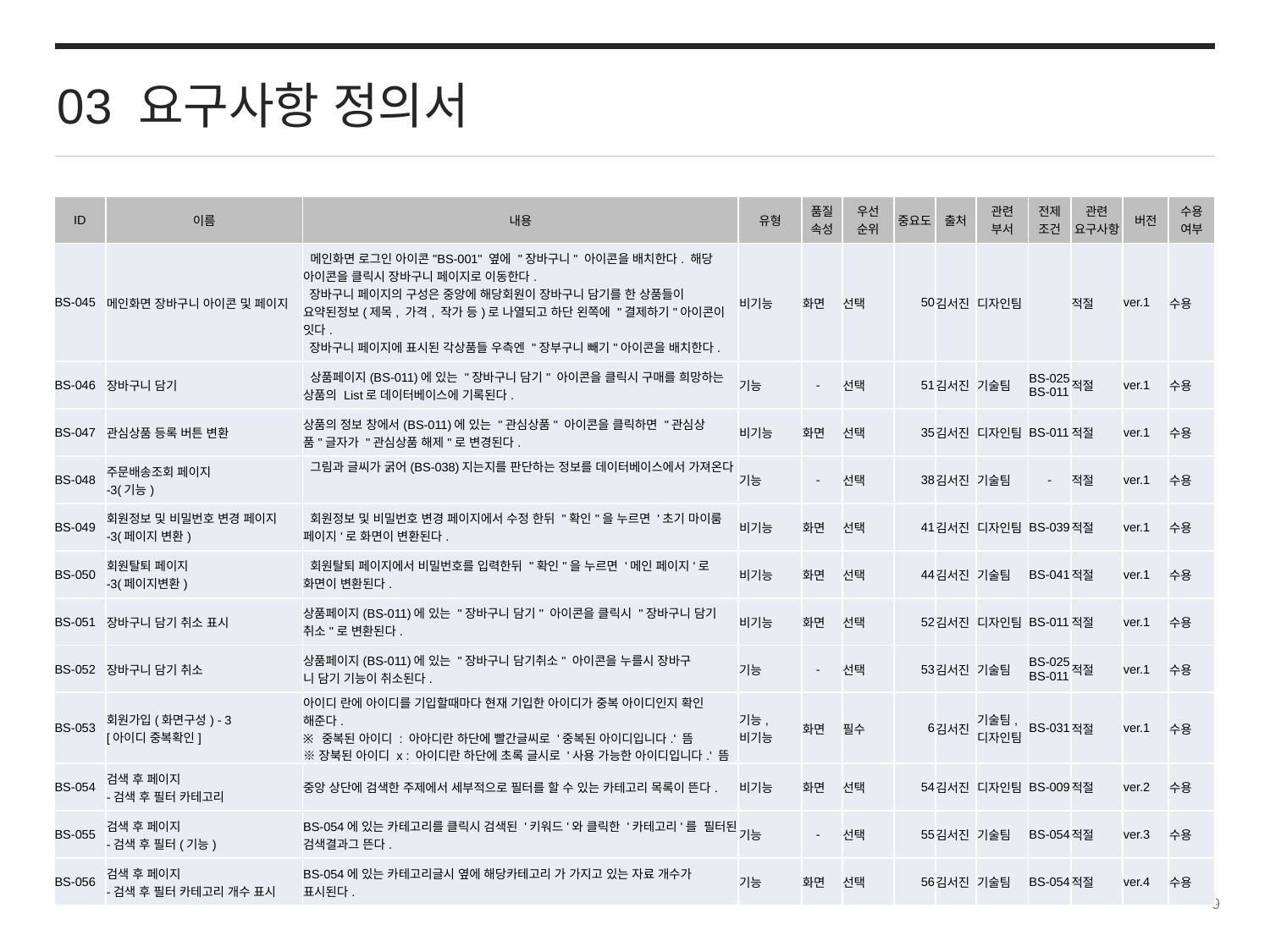

03 요구사항 정의서
| ID | 이름 | 내용 | 유형 | 품질 속성 | 우선 순위 | 중요도 | 출처 | 관련 부서 | 전제 조건 | 관련 요구사항 | 버전 | 수용 여부 |
| --- | --- | --- | --- | --- | --- | --- | --- | --- | --- | --- | --- | --- |
| BS-045 | 메인화면 장바구니 아이콘 및 페이지 | 메인화면 로그인 아이콘"BS-001" 옆에 "장바구니" 아이콘을 배치한다. 해당 아이콘을 클릭시 장바구니 페이지로 이동한다. 장바구니 페이지의 구성은 중앙에 해당회원이 장바구니 담기를 한 상품들이 요약된정보(제목, 가격, 작가 등)로 나열되고 하단 왼쪽에 "결제하기"아이콘이 잇다. 장바구니 페이지에 표시된 각상품들 우측엔 "장부구니 빼기"아이콘을 배치한다. | 비기능 | 화면 | 선택 | 50 | 김서진 | 디자인팀 |  | 적절 | ver.1 | 수용 |
| BS-046 | 장바구니 담기 | 상품페이지(BS-011)에 있는 "장바구니 담기" 아이콘을 클릭시 구매를 희망하는 상품의 List로 데이터베이스에 기록된다. | 기능 | - | 선택 | 51 | 김서진 | 기술팀 | BS-025 BS-011 | 적절 | ver.1 | 수용 |
| BS-047 | 관심상품 등록 버튼 변환 | 상품의 정보 창에서(BS-011)에 있는 "관심상품" 아이콘을 클릭하면 "관심상품"글자가 "관심상품 해제"로 변경된다. | 비기능 | 화면 | 선택 | 35 | 김서진 | 디자인팀 | BS-011 | 적절 | ver.1 | 수용 |
| BS-048 | 주문배송조회 페이지 -3(기능) | 그림과 글씨가 굵어(BS-038)지는지를 판단하는 정보를 데이터베이스에서 가져온다. | 기능 | - | 선택 | 38 | 김서진 | 기술팀 | - | 적절 | ver.1 | 수용 |
| BS-049 | 회원정보 및 비밀번호 변경 페이지 -3(페이지 변환) | 회원정보 및 비밀번호 변경 페이지에서 수정 한뒤 "확인"을 누르면 '초기 마이룸 페이지'로 화면이 변환된다. | 비기능 | 화면 | 선택 | 41 | 김서진 | 디자인팀 | BS-039 | 적절 | ver.1 | 수용 |
| BS-050 | 회원탈퇴 페이지 -3(페이지변환) | 회원탈퇴 페이지에서 비밀번호를 입력한뒤 "확인"을 누르면 '메인 페이지'로 화면이 변환된다. | 비기능 | 화면 | 선택 | 44 | 김서진 | 기술팀 | BS-041 | 적절 | ver.1 | 수용 |
| BS-051 | 장바구니 담기 취소 표시 | 상품페이지(BS-011)에 있는 "장바구니 담기" 아이콘을 클릭시 "장바구니 담기 취소"로 변환된다. | 비기능 | 화면 | 선택 | 52 | 김서진 | 디자인팀 | BS-011 | 적절 | ver.1 | 수용 |
| BS-052 | 장바구니 담기 취소 | 상품페이지(BS-011)에 있는 "장바구니 담기취소" 아이콘을 누를시 장바구 니 담기 기능이 취소된다. | 기능 | - | 선택 | 53 | 김서진 | 기술팀 | BS-025 BS-011 | 적절 | ver.1 | 수용 |
| BS-053 | 회원가입(화면구성) - 3 [아이디 중복확인] | 아이디 란에 아이디를 기입할때마다 현재 기입한 아이디가 중복 아이디인지 확인 해준다. ※ 중복된 아이디 : 아아디란 하단에 빨간글씨로 '중복된 아이디입니다.' 뜸 ※ 장북된 아이디 x : 아이디란 하단에 초록 글시로 '사용 가능한 아이디입니다.' 뜸 | 기능,비기능 | 화면 | 필수 | 6 | 김서진 | 기술팀, 디자인팀 | BS-031 | 적절 | ver.1 | 수용 |
| BS-054 | 검색 후 페이지 -검색 후 필터 카테고리 | 중앙 상단에 검색한 주제에서 세부적으로 필터를 할 수 있는 카테고리 목록이 뜬다. | 비기능 | 화면 | 선택 | 54 | 김서진 | 디자인팀 | BS-009 | 적절 | ver.2 | 수용 |
| BS-055 | 검색 후 페이지 -검색 후 필터(기능) | BS-054에 있는 카테고리를 클릭시 검색된 '키워드'와 클릭한 '카테고리'를 필터된 검색결과그 뜬다. | 기능 | - | 선택 | 55 | 김서진 | 기술팀 | BS-054 | 적절 | ver.3 | 수용 |
| BS-056 | 검색 후 페이지 -검색 후 필터 카테고리 개수 표시 | BS-054에 있는 카테고리글시 옆에 해당카테고리 가 가지고 있는 자료 개수가 표시된다. | 기능 | 화면 | 선택 | 56 | 김서진 | 기술팀 | BS-054 | 적절 | ver.4 | 수용 |